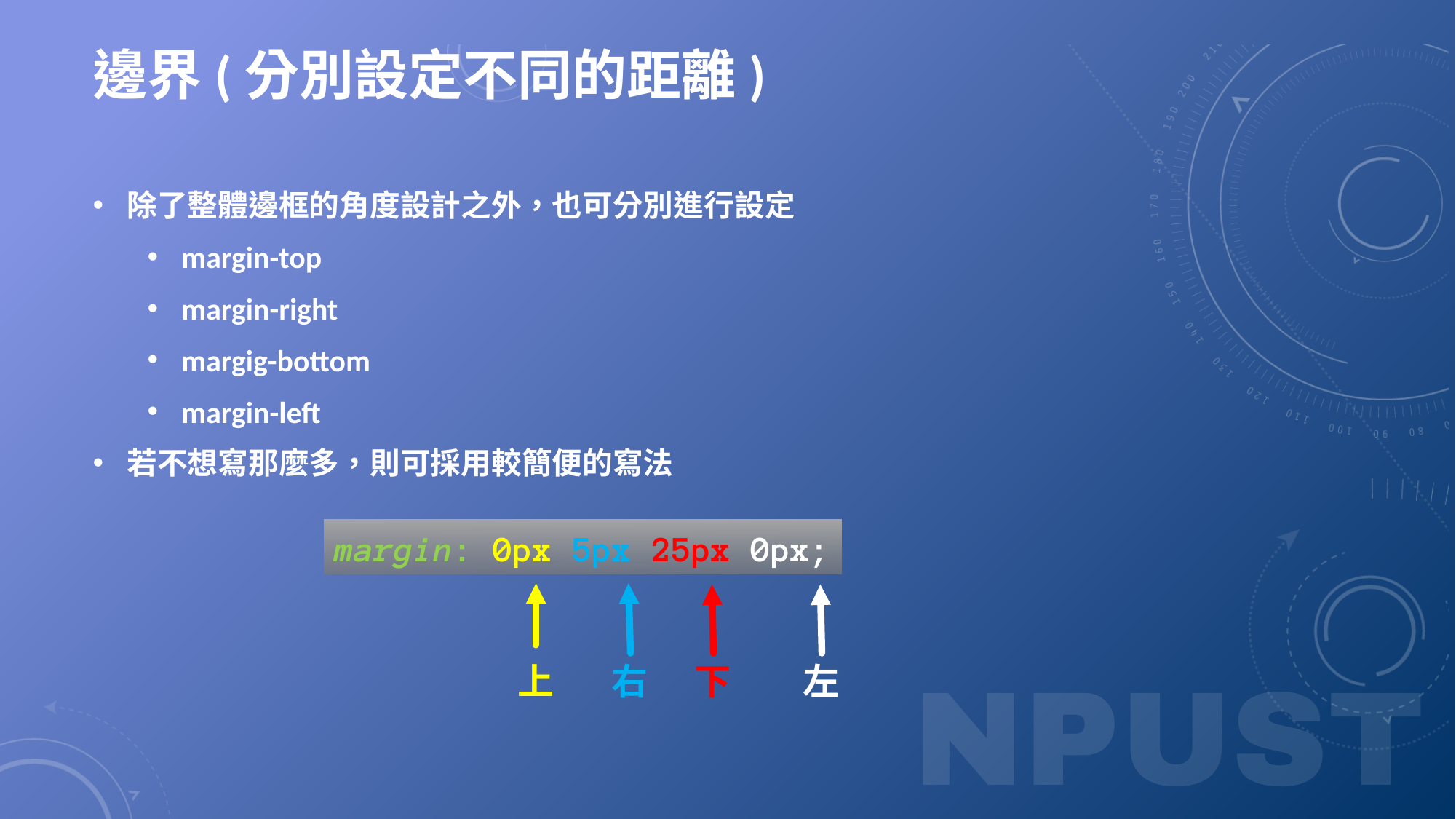

# 邊界(分別設定不同的距離)
除了整體邊框的角度設計之外，也可分別進行設定
margin-top
margin-right
margig-bottom
margin-left
若不想寫那麼多，則可採用較簡便的寫法

margin: 0px 5px 25px 0px;
上
右
下
左